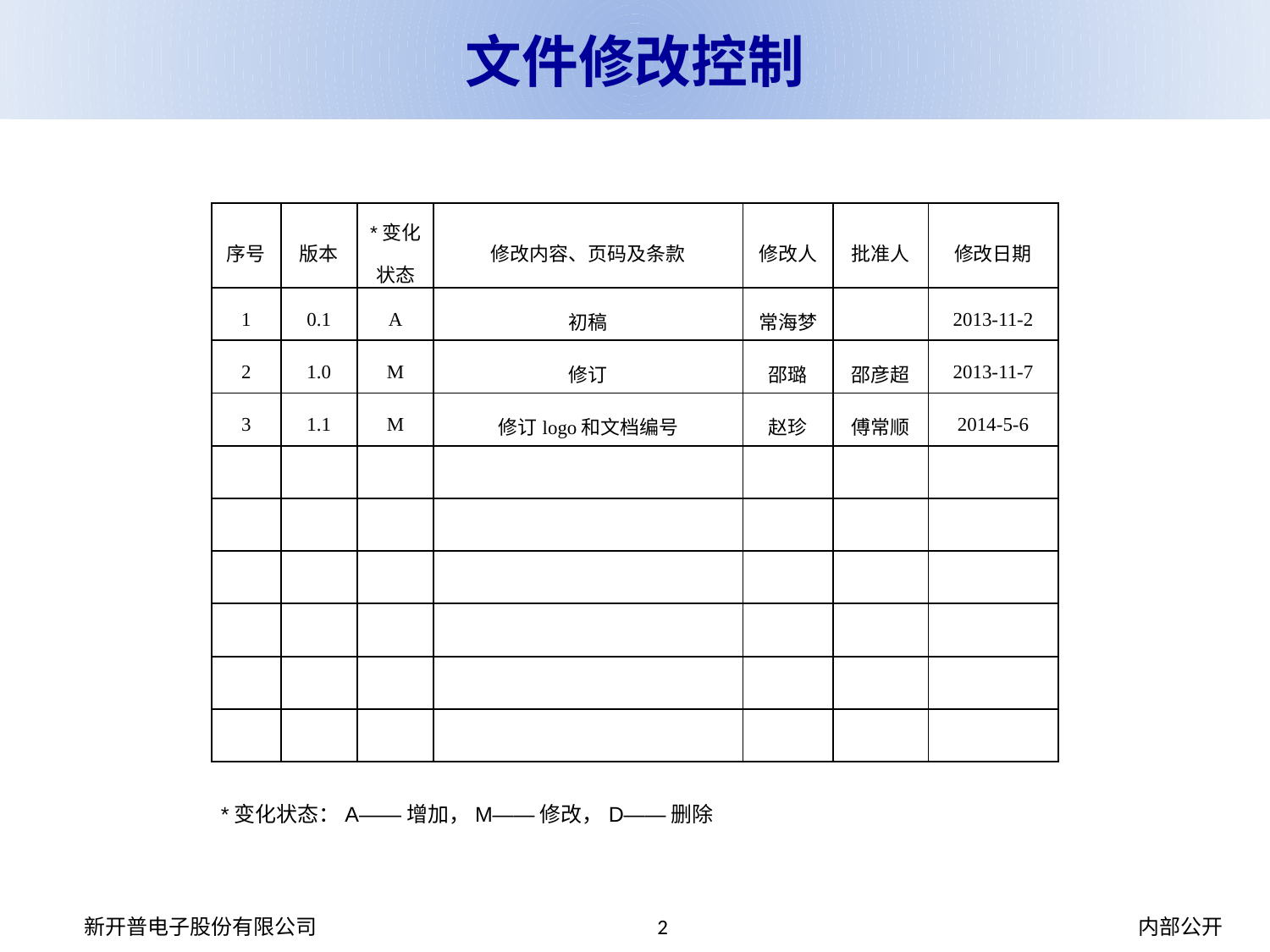

文件修改控制
| 序号 | 版本 | \*变化状态 | 修改内容、页码及条款 | 修改人 | 批准人 | 修改日期 |
| --- | --- | --- | --- | --- | --- | --- |
| 1 | 0.1 | A | 初稿 | 常海梦 |  | 2013-11-2 |
| 2 | 1.0 | M | 修订 | 邵璐 | 邵彦超 | 2013-11-7 |
| 3 | 1.1 | M | 修订logo和文档编号 | 赵珍 | 傅常顺 | 2014-5-6 |
|  |  |  |  |  |  |  |
|  |  |  |  |  |  |  |
|  |  |  |  |  |  |  |
|  |  |  |  |  |  |  |
|  |  |  |  |  |  |  |
|  |  |  |  |  |  |  |
*变化状态：A——增加，M——修改，D——删除
新开普电子股份有限公司
2
内部公开